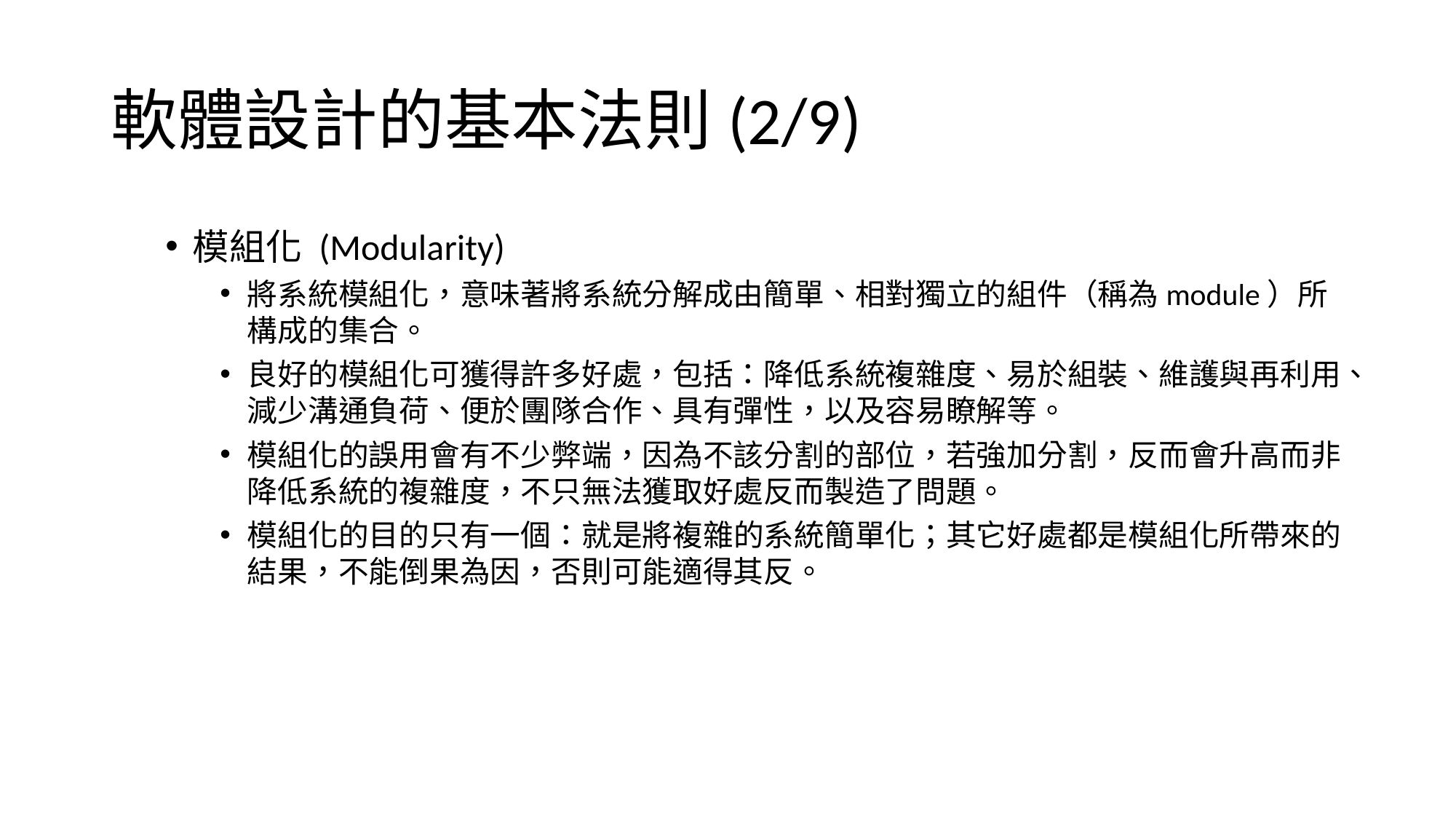

軟體設計的基本法則(2/9)
模組化 (Modularity)
將系統模組化，意味著將系統分解成由簡單、相對獨立的組件（稱為module）所構成的集合。
良好的模組化可獲得許多好處，包括：降低系統複雜度、易於組裝、維護與再利用、減少溝通負荷、便於團隊合作、具有彈性，以及容易瞭解等。
模組化的誤用會有不少弊端，因為不該分割的部位，若強加分割，反而會升高而非降低系統的複雜度，不只無法獲取好處反而製造了問題。
模組化的目的只有一個：就是將複雜的系統簡單化；其它好處都是模組化所帶來的結果，不能倒果為因，否則可能適得其反。